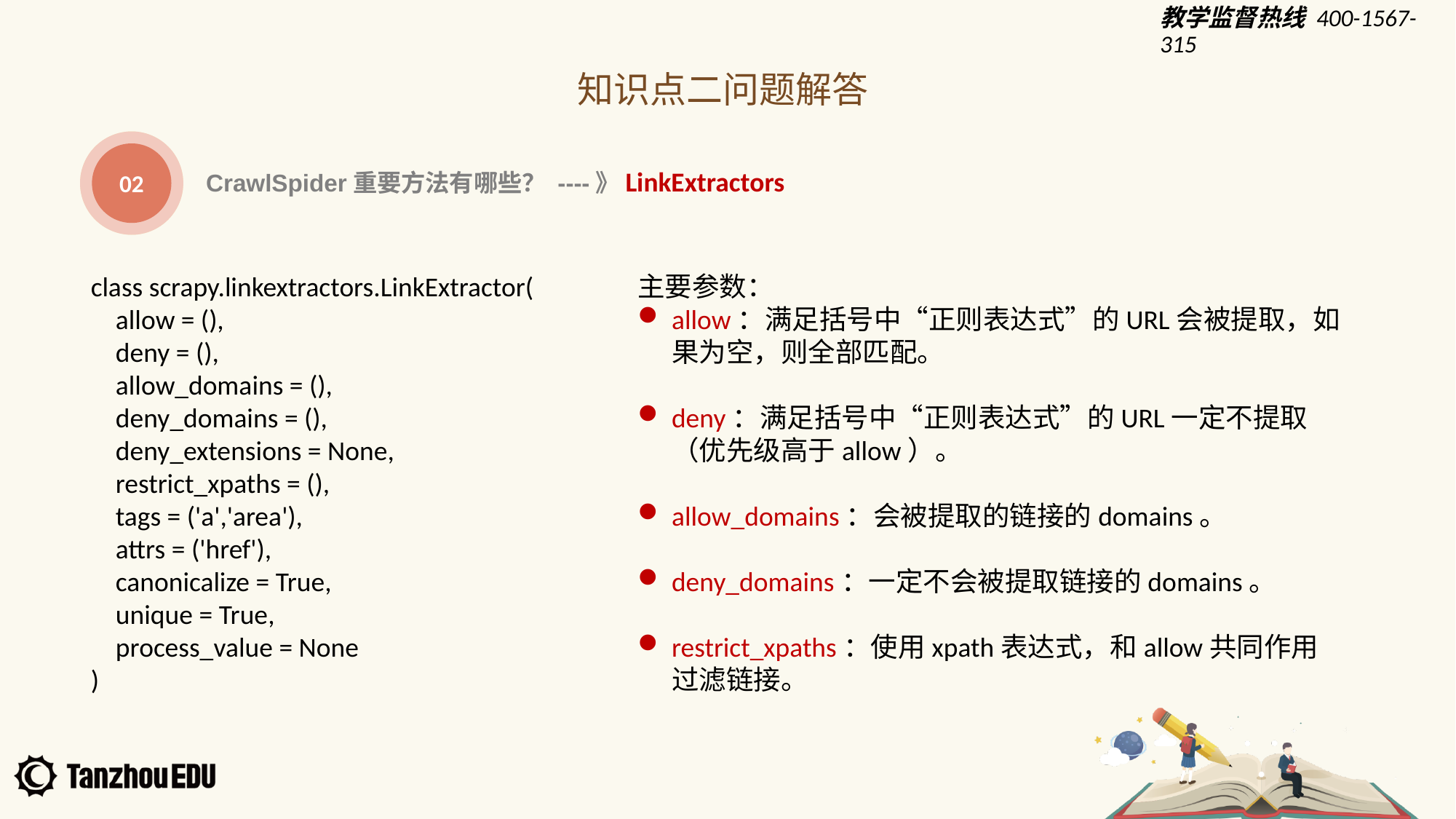

知识点二问题解答

02

03
CrawlSpider重要方法有哪些？ ----》LinkExtractors
class scrapy.linkextractors.LinkExtractor(
    allow = (),
    deny = (),
    allow_domains = (),
    deny_domains = (),
    deny_extensions = None,
    restrict_xpaths = (),
    tags = ('a','area'),
    attrs = ('href'),
    canonicalize = True,
    unique = True,
    process_value = None
)
主要参数：
allow：满足括号中“正则表达式”的URL会被提取，如果为空，则全部匹配。

deny：满足括号中“正则表达式”的URL一定不提取（优先级高于allow）。

allow_domains：会被提取的链接的domains。

deny_domains：一定不会被提取链接的domains。

restrict_xpaths：使用xpath表达式，和allow共同作用过滤链接。